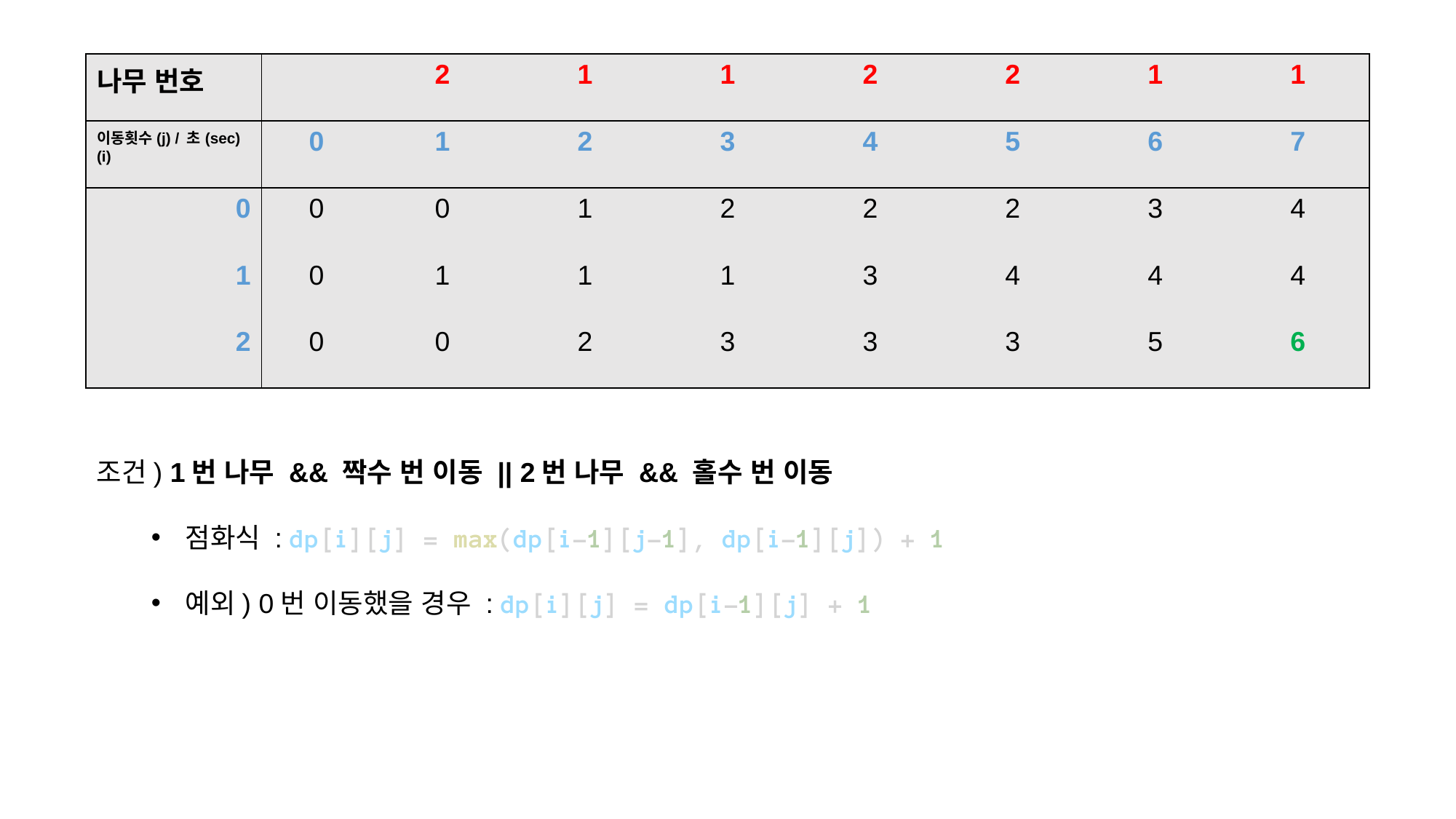

| 나무 번호 |  | 2 | 1 | 1 | 2 | 2 | 1 | 1 |
| --- | --- | --- | --- | --- | --- | --- | --- | --- |
| 이동횟수(j) / 초(sec)(i) | 0 | 1 | 2 | 3 | 4 | 5 | 6 | 7 |
| 0 | 0 | 0 | 1 | 2 | 2 | 2 | 3 | 4 |
| 1 | 0 | 1 | 1 | 1 | 3 | 4 | 4 | 4 |
| 2 | 0 | 0 | 2 | 3 | 3 | 3 | 5 | 6 |
조건) 1번 나무 && 짝수 번 이동 || 2번 나무 && 홀수 번 이동

점화식 : dp[i][j] = max(dp[i-1][j-1], dp[i-1][j]) + 1

예외) 0번 이동했을 경우 : dp[i][j] = dp[i-1][j] + 1